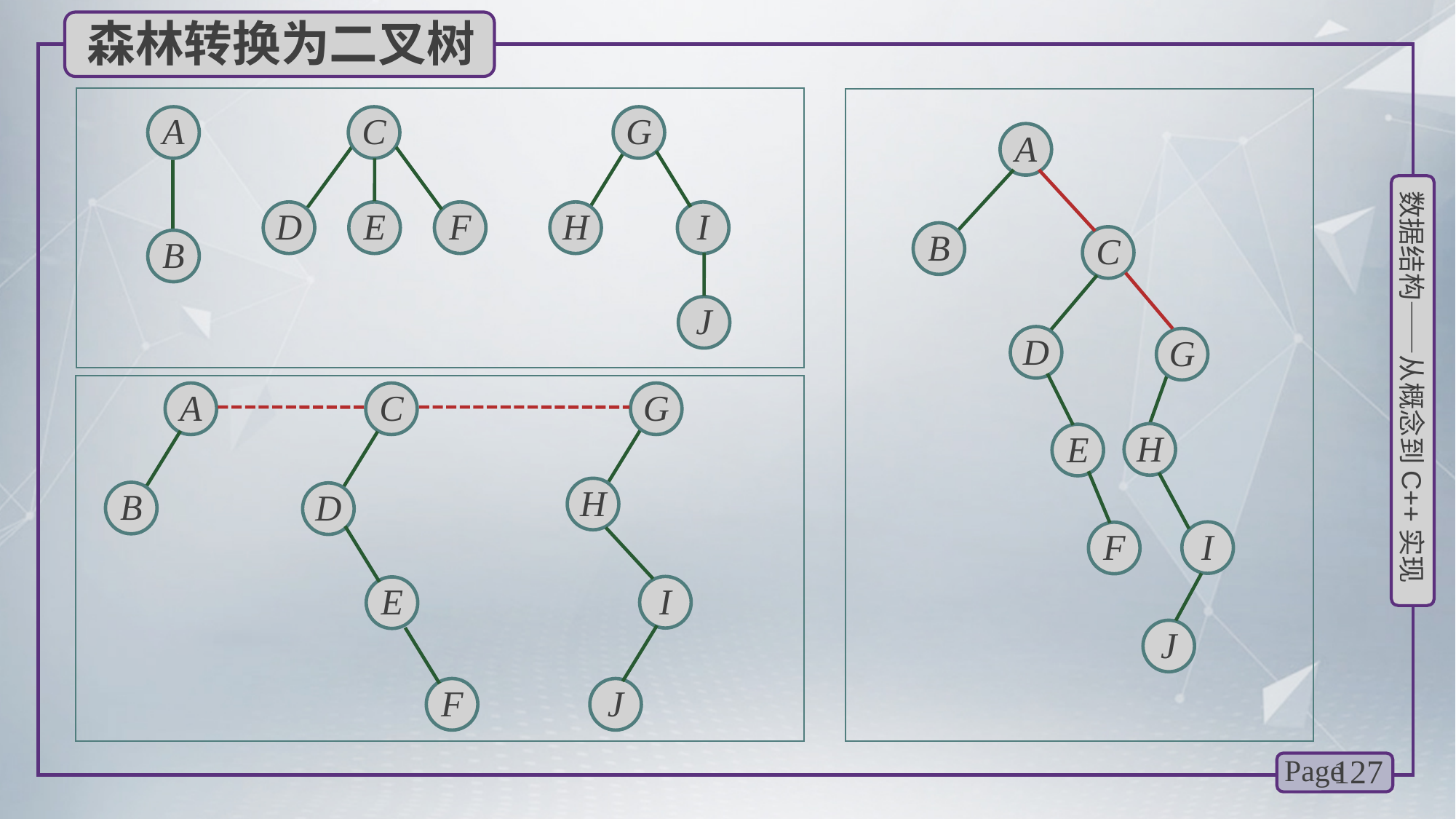

森林转换为二叉树

A

B
C

D
E
F
G

H
I

J
A

B

C

D

E

F

G

H

I

J

A

B
C

D

E

F
G

H

I

J